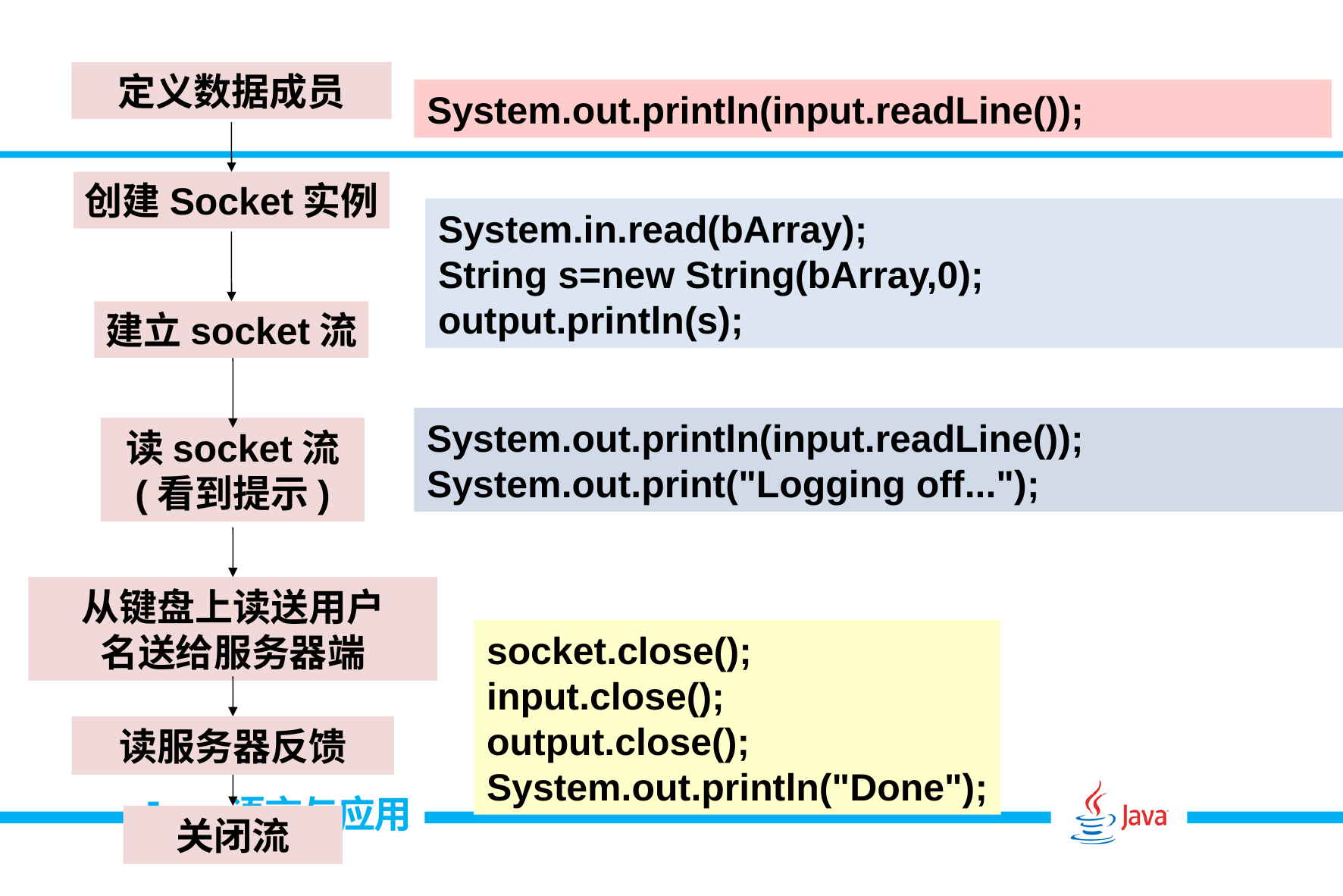

定义数据成员

创建Socket实例

建立socket流
System.out.println(input.readLine());
System.in.read(bArray);
String s=new String(bArray,0);
output.println(s);

System.out.println(input.readLine());
System.out.print("Logging off...");
读socket流
(看到提示)

从键盘上读送用户
名送给服务器端
socket.close();
input.close();
output.close();
System.out.println("Done");

读服务器反馈

关闭流